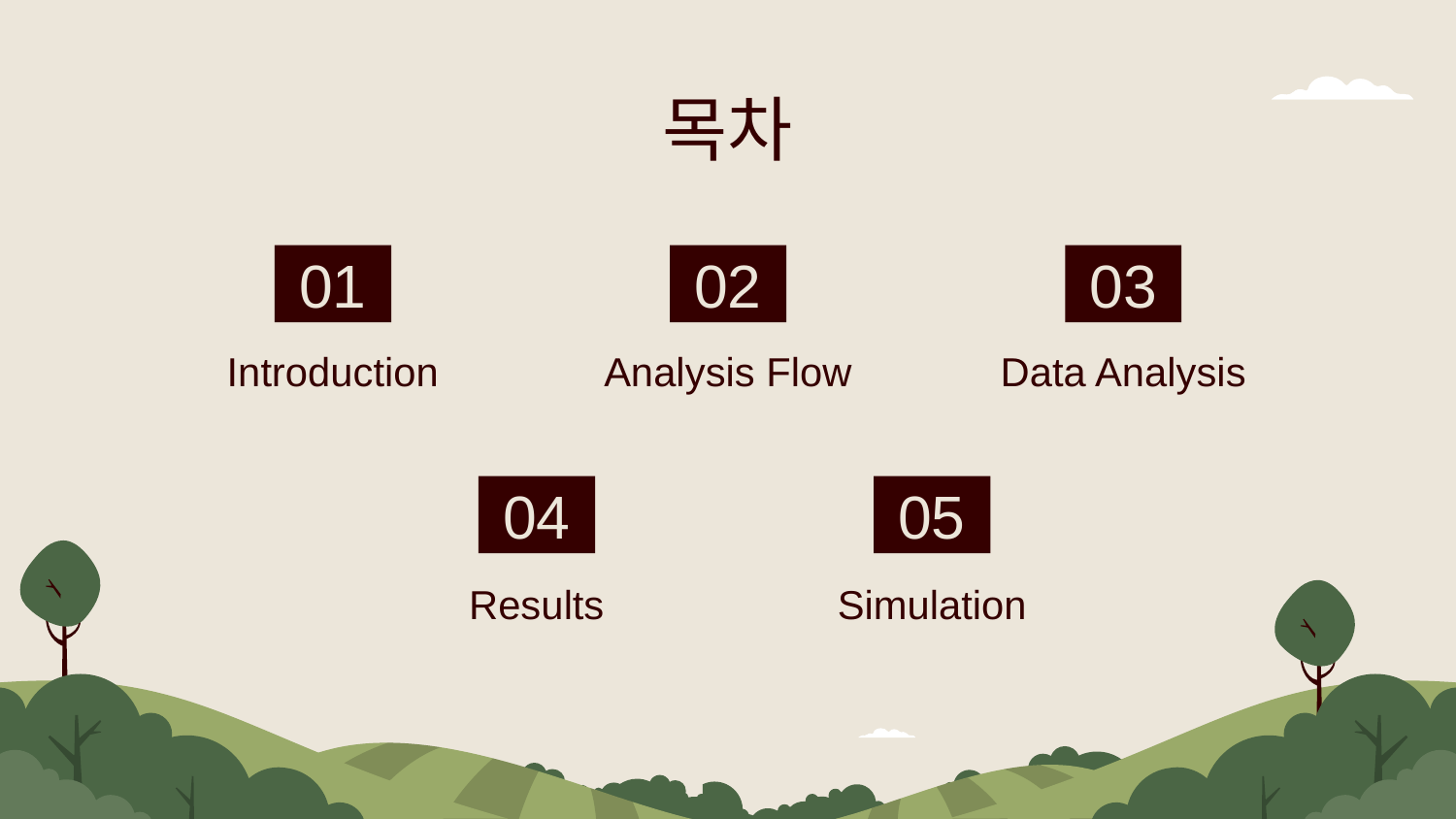

# 목차

01
02
03
Introduction
Analysis Flow
Data Analysis
04
05
Results
Simulation